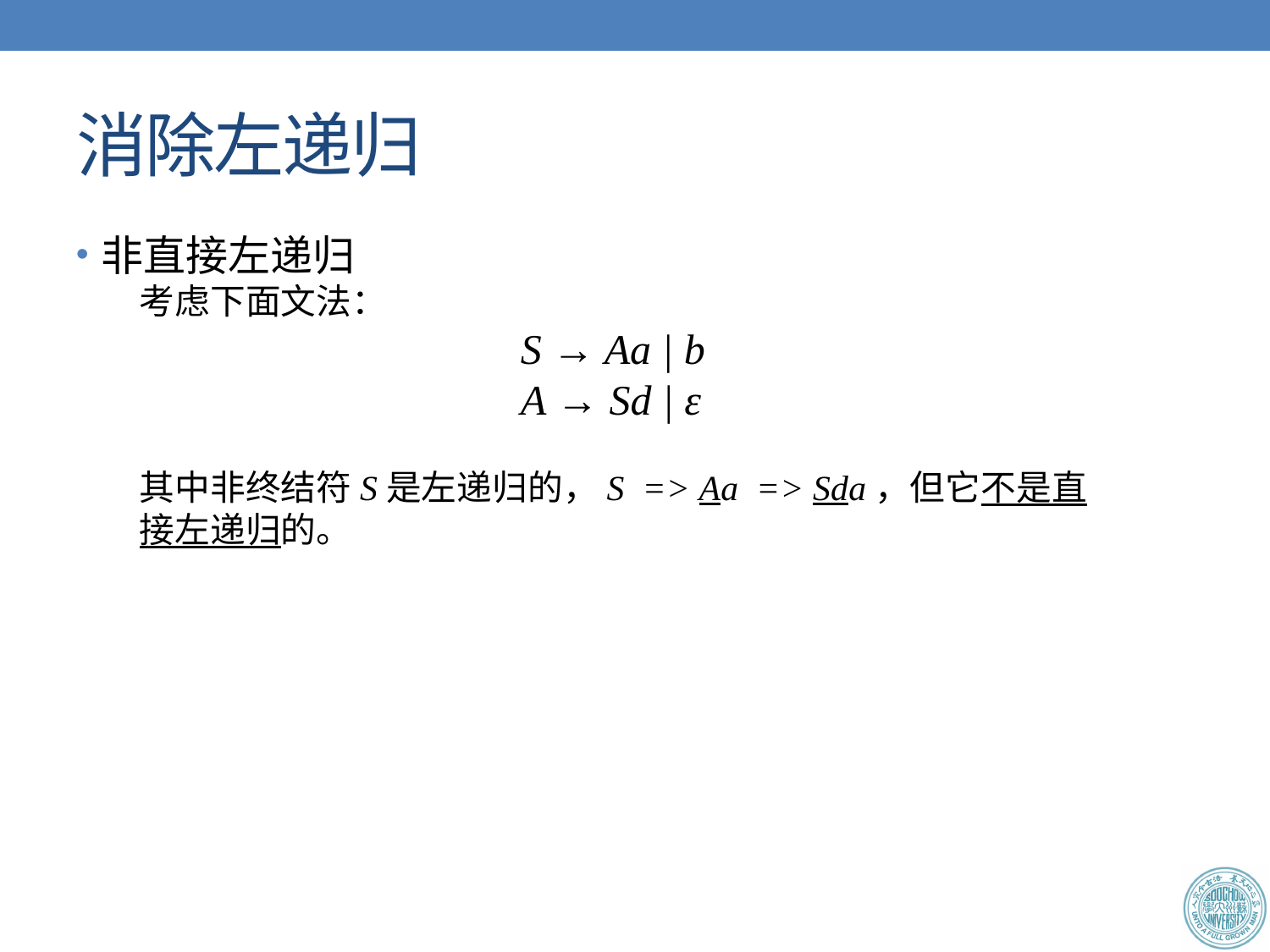

# 消除左递归
非直接左递归
考虑下面文法：
			S → Aa | b
			A → Sd | ε

其中非终结符S是左递归的，S  => Aa  => Sda，但它不是直接左递归的。